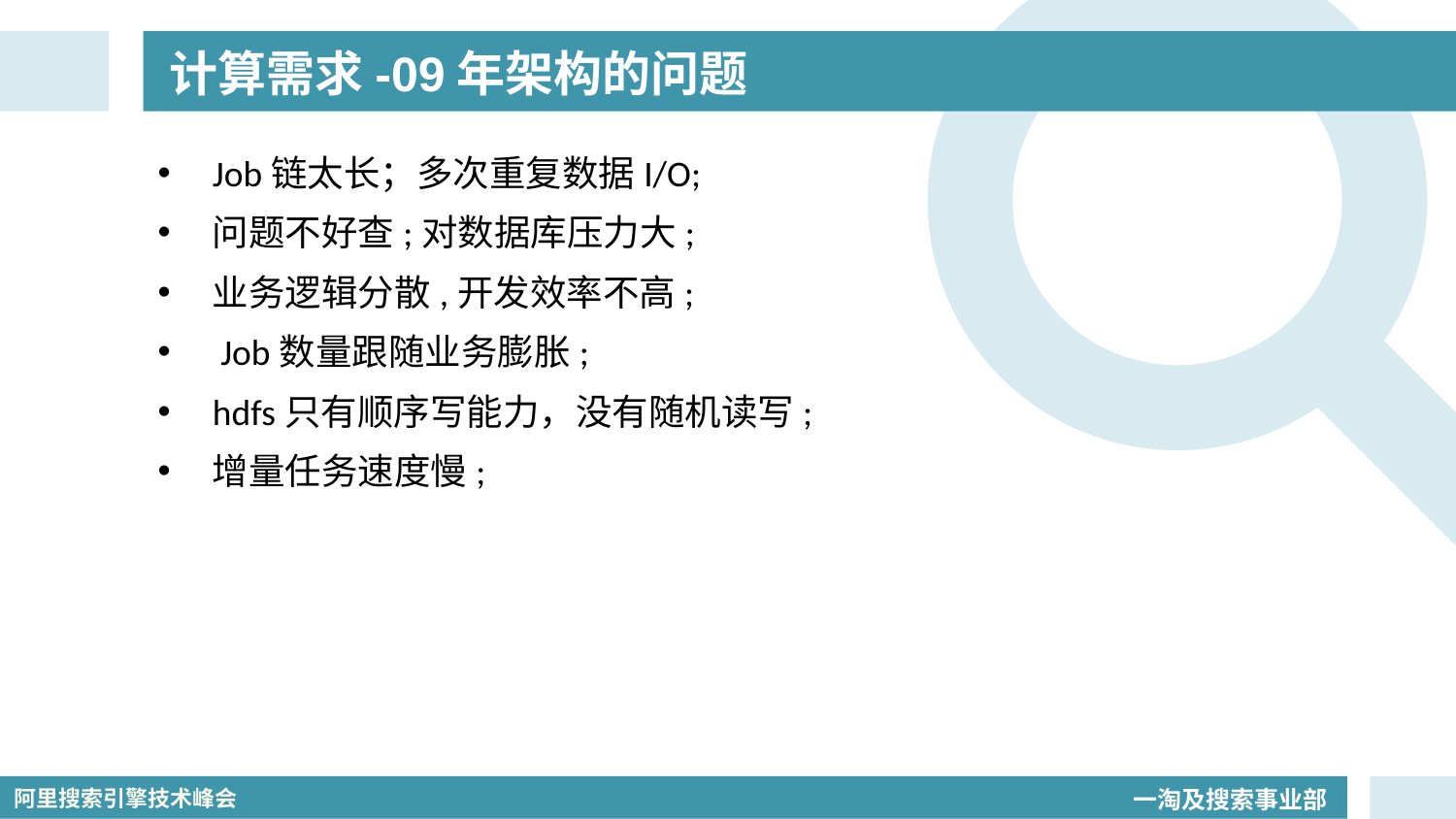

# 计算需求-09年架构的问题
Job链太长；多次重复数据I/O;
问题不好查;对数据库压力大;
业务逻辑分散,开发效率不高;
 Job数量跟随业务膨胀;
hdfs只有顺序写能力，没有随机读写;
增量任务速度慢;